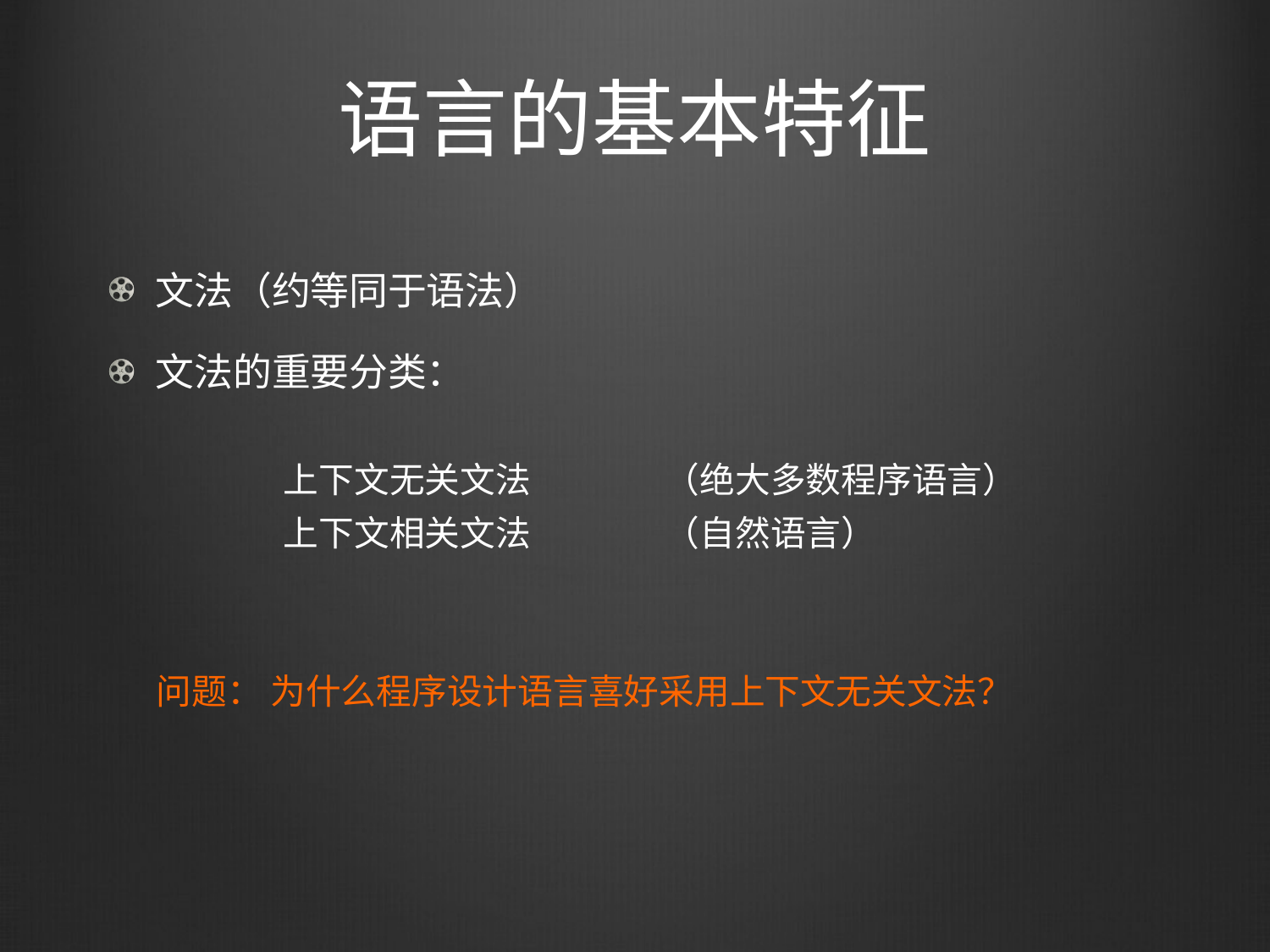

# 语言的基本特征
文法（约等同于语法）
文法的重要分类：

	上下文无关文法		（绝大多数程序语言）
	上下文相关文法		（自然语言）

问题： 为什么程序设计语言喜好采用上下文无关文法？